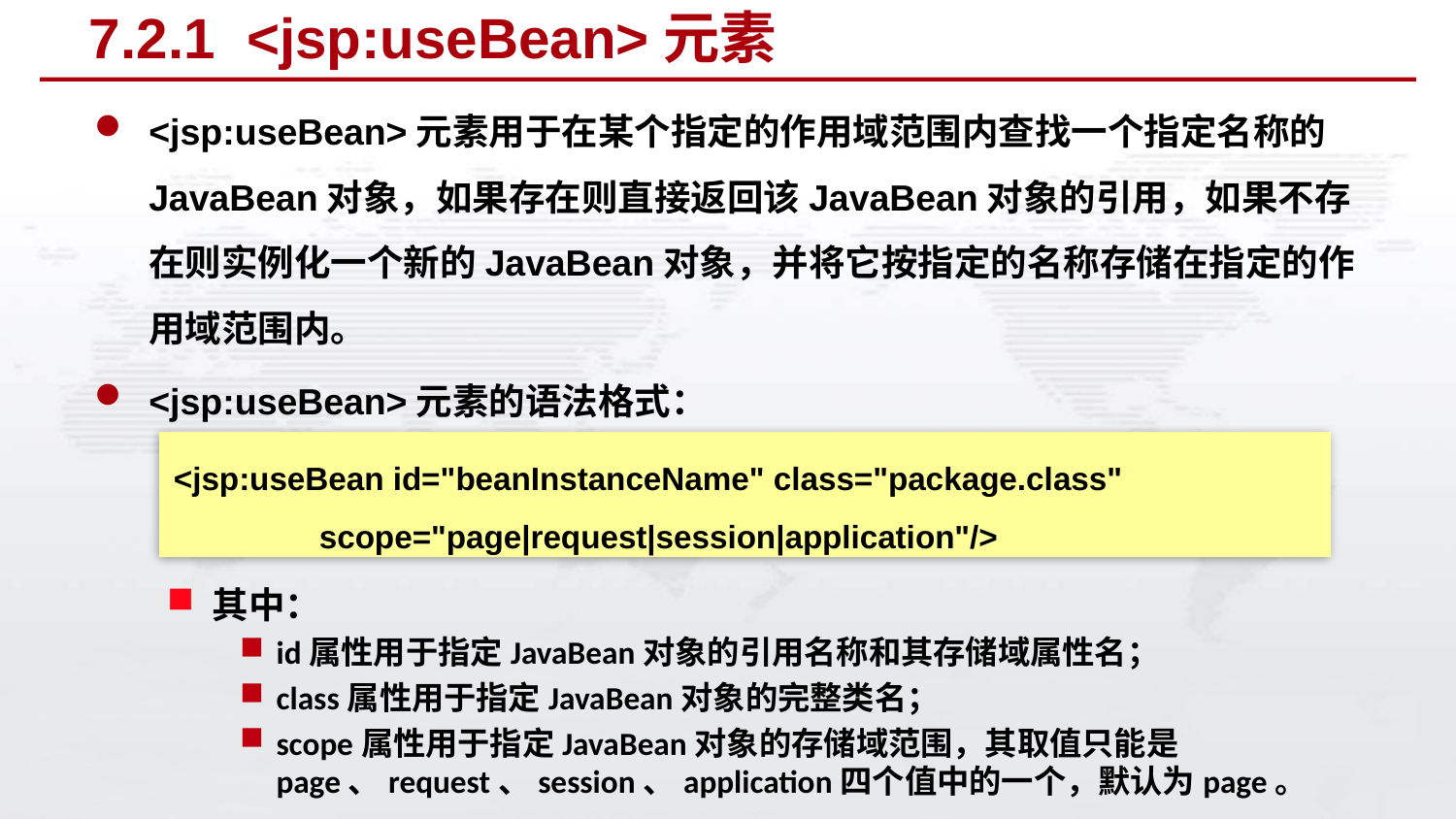

# 7.2.1  <jsp:useBean>元素
<jsp:useBean>元素用于在某个指定的作用域范围内查找一个指定名称的JavaBean对象，如果存在则直接返回该JavaBean对象的引用，如果不存在则实例化一个新的JavaBean对象，并将它按指定的名称存储在指定的作用域范围内。
<jsp:useBean>元素的语法格式：

其中：
id属性用于指定JavaBean对象的引用名称和其存储域属性名；
class属性用于指定JavaBean对象的完整类名；
scope属性用于指定JavaBean对象的存储域范围，其取值只能是page、request、session、application四个值中的一个，默认为page。

<jsp:useBean id="beanInstanceName" class="package.class"
	scope="page|request|session|application"/>